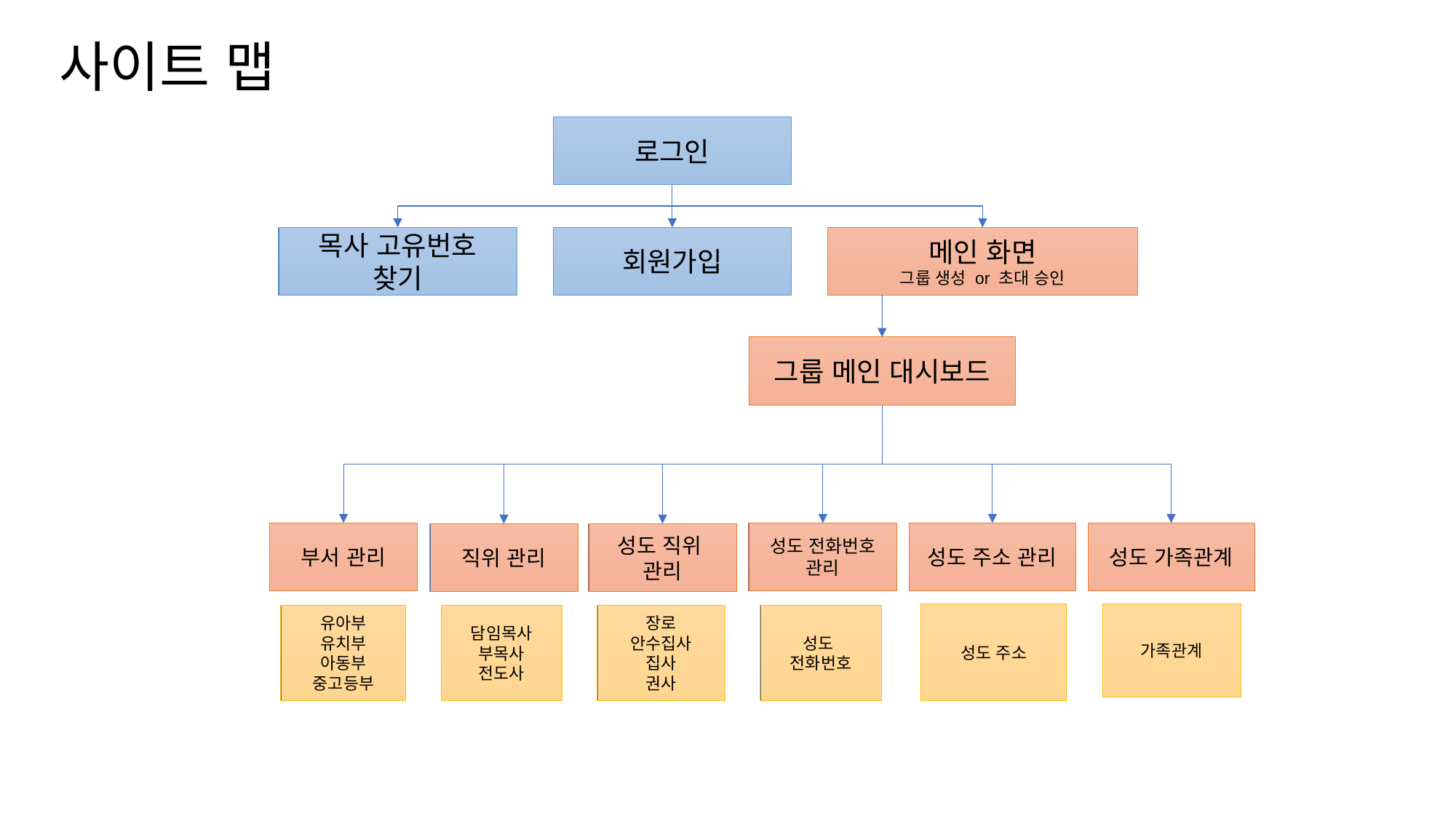

사이트 맵
로그인
목사 고유번호
찾기
메인 화면
그룹 생성 or 초대 승인
회원가입
그룹 메인 대시보드
부서 관리
성도 전화번호
관리
성도 주소 관리
성도 가족관계
직위 관리
성도 직위
관리
성도 주소
가족관계
장로
안수집사
집사
권사
유아부
유치부
아동부
중고등부
담임목사
부목사
전도사
성도
전화번호